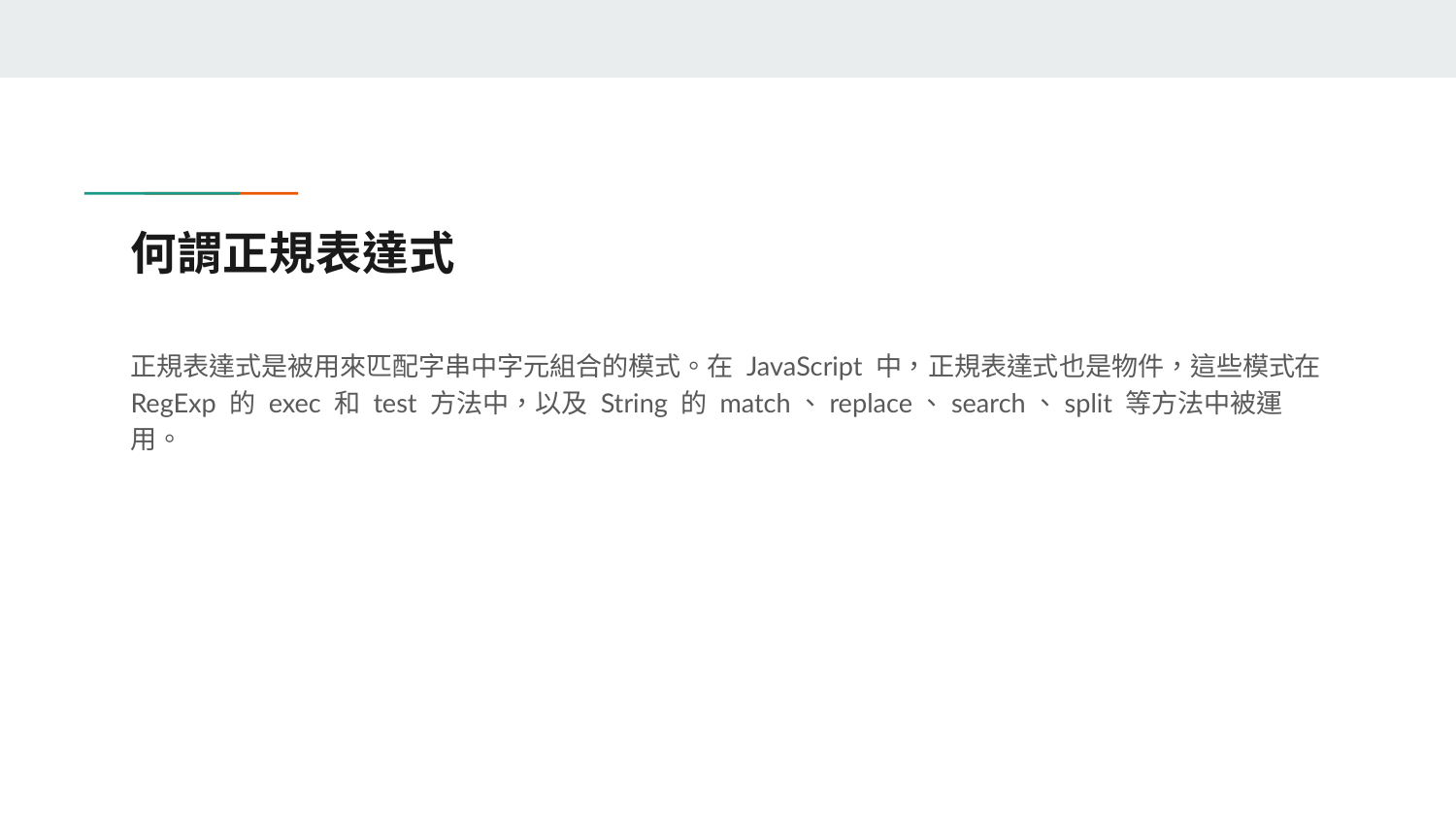

# 何謂正規表達式
正規表達式是被用來匹配字串中字元組合的模式。在 JavaScript 中，正規表達式也是物件，這些模式在 RegExp 的 exec 和 test 方法中，以及 String 的 match、replace、search、split 等方法中被運用。